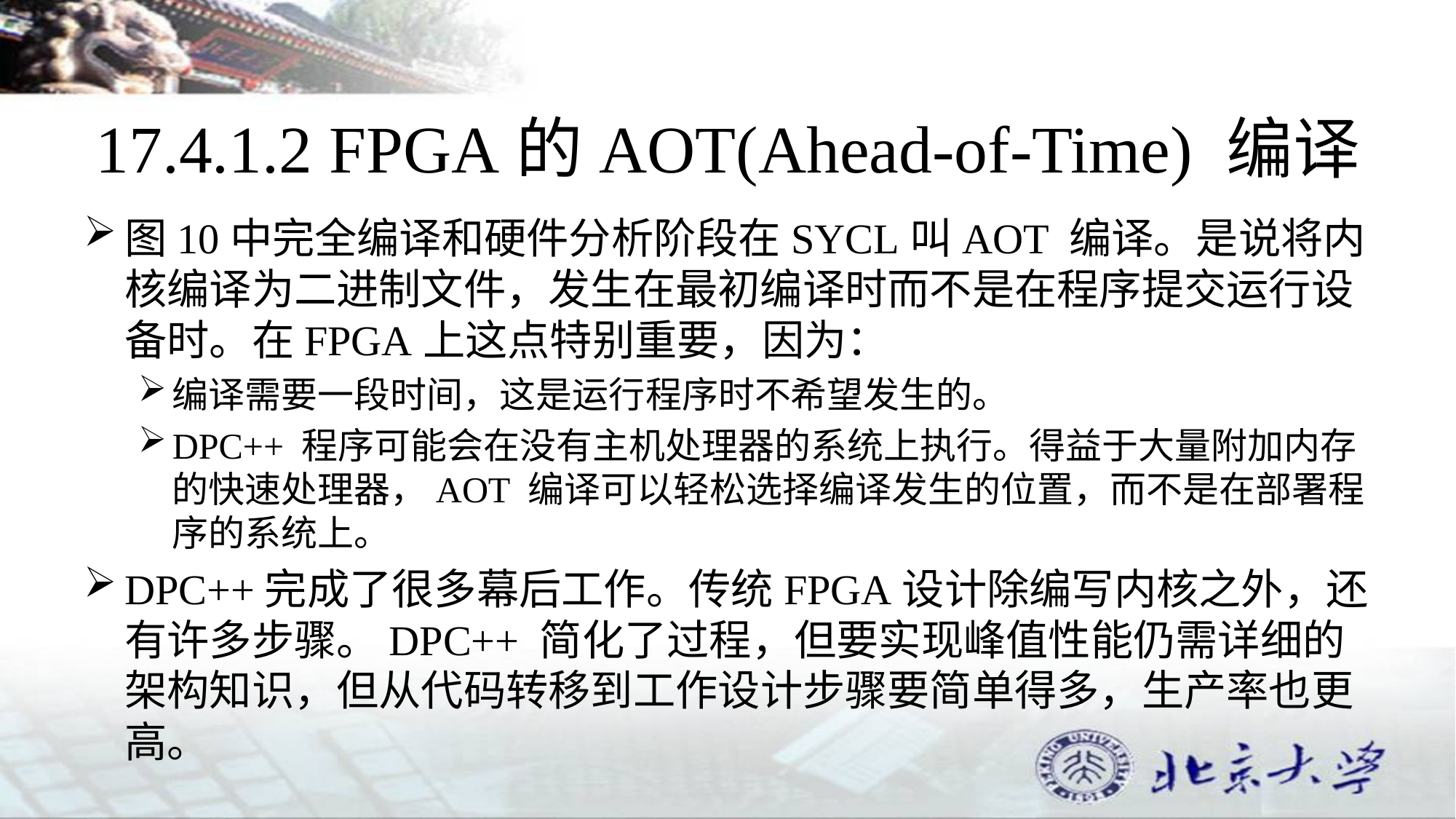

# 17.4.1.2 FPGA的AOT(Ahead-of-Time) 编译
图10中完全编译和硬件分析阶段在SYCL叫AOT 编译。是说将内核编译为二进制文件，发生在最初编译时而不是在程序提交运行设备时。在FPGA上这点特别重要，因为：
编译需要一段时间，这是运行程序时不希望发生的。
DPC++ 程序可能会在没有主机处理器的系统上执行。得益于大量附加内存的快速处理器，AOT 编译可以轻松选择编译发生的位置，而不是在部署程序的系统上。
DPC++完成了很多幕后工作。传统FPGA设计除编写内核之外，还有许多步骤。DPC++ 简化了过程，但要实现峰值性能仍需详细的架构知识，但从代码转移到工作设计步骤要简单得多，生产率也更高。